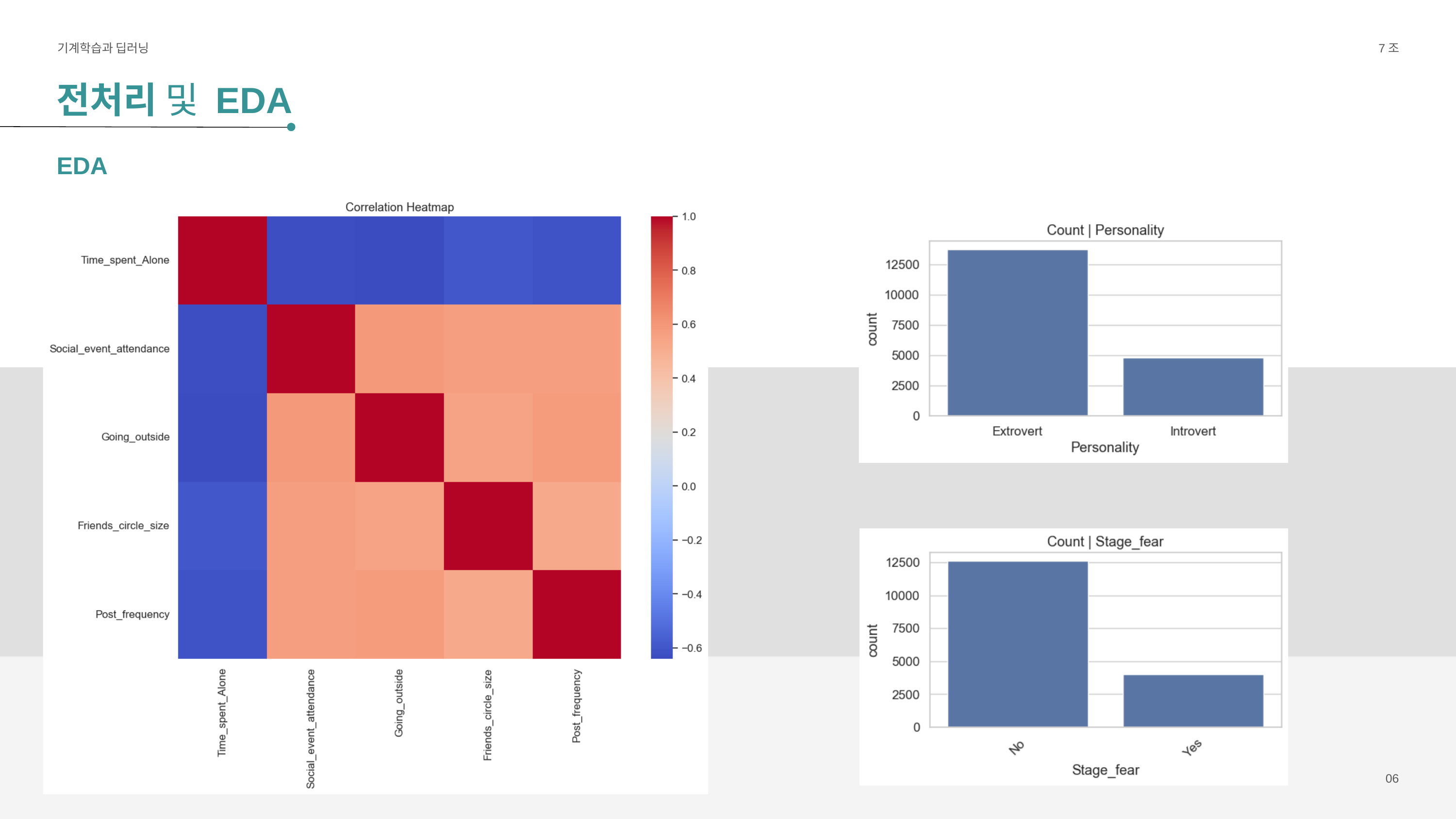

기계학습과 딥러닝
7조
전처리 및 EDA

EDA

06